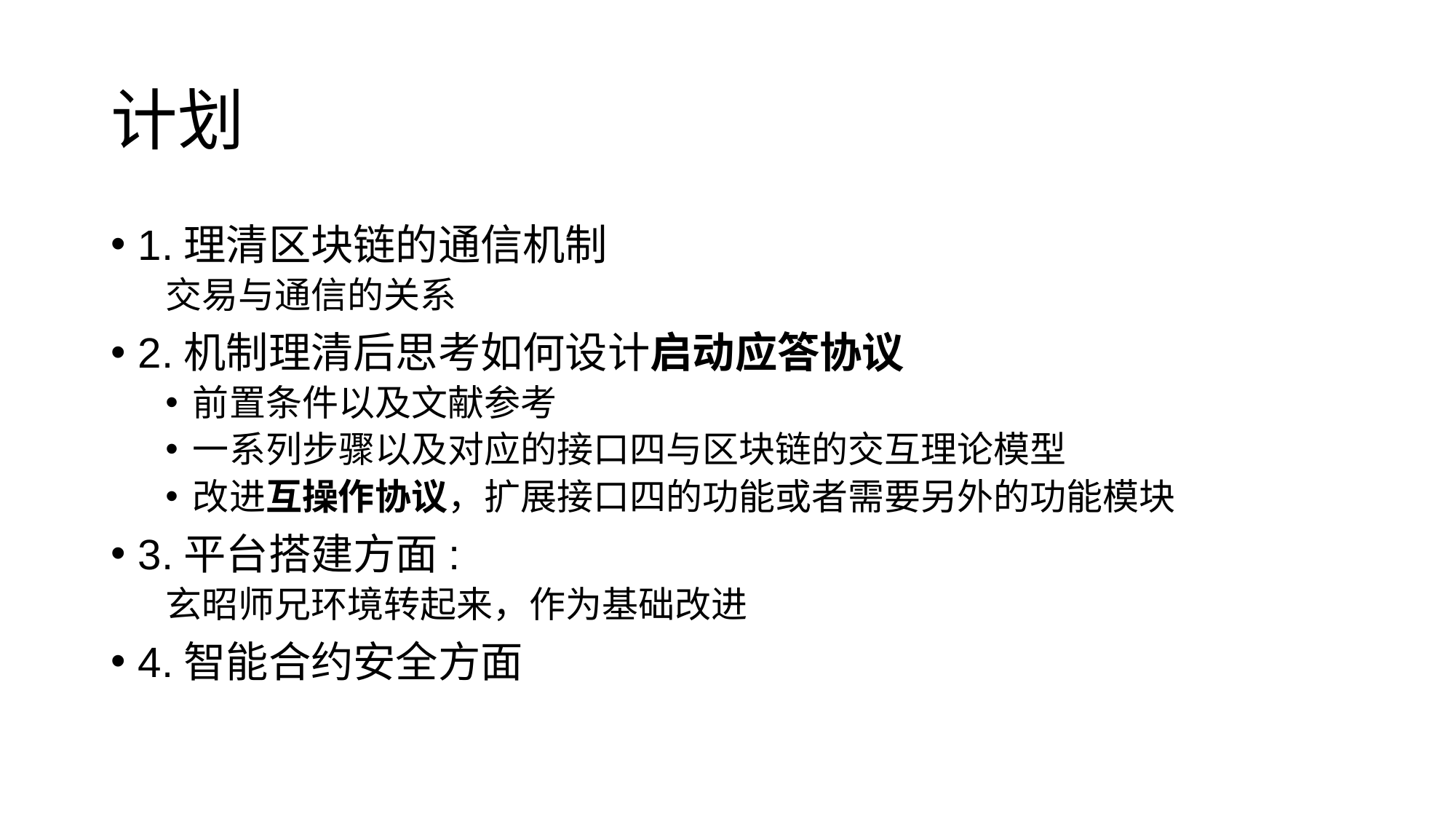

# 计划
1.理清区块链的通信机制
交易与通信的关系
2.机制理清后思考如何设计启动应答协议
前置条件以及文献参考
一系列步骤以及对应的接口四与区块链的交互理论模型
改进互操作协议，扩展接口四的功能或者需要另外的功能模块
3.平台搭建方面:
玄昭师兄环境转起来，作为基础改进
4.智能合约安全方面